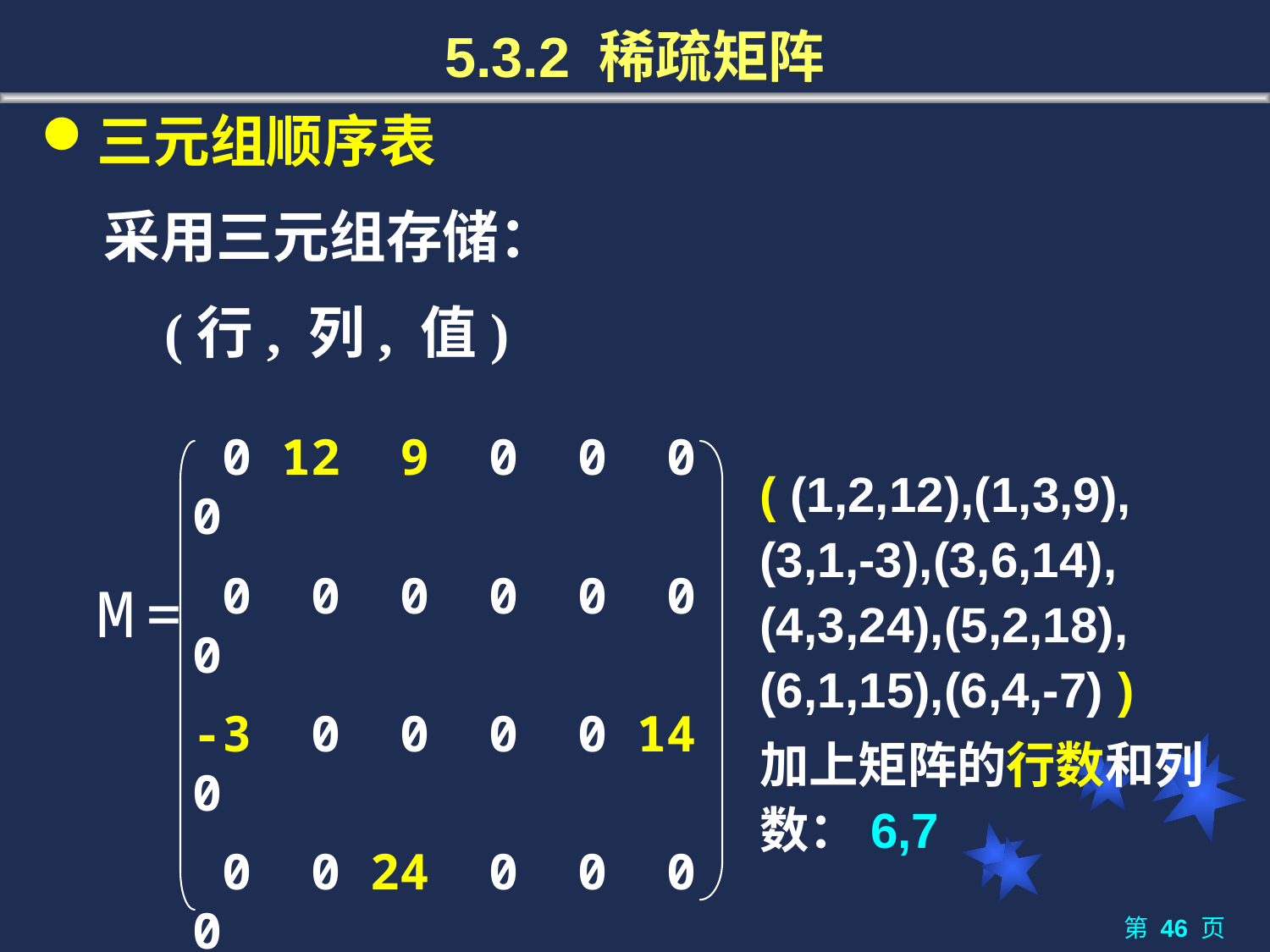

# 5.3.2 稀疏矩阵
三元组顺序表
采用三元组存储：
(行, 列, 值)
 0 12  9  0  0  0  0
 0  0  0  0  0  0  0
-3  0  0  0  0 14  0
 0  0 24  0  0  0  0
 0 18  0  0  0  0  0
15  0  0 -7  0  0  0

M =
( (1,2,12),(1,3,9), (3,1,-3),(3,6,14),  (4,3,24),(5,2,18), (6,1,15),(6,4,-7) )
加上矩阵的行数和列数：6,7
第 46 页